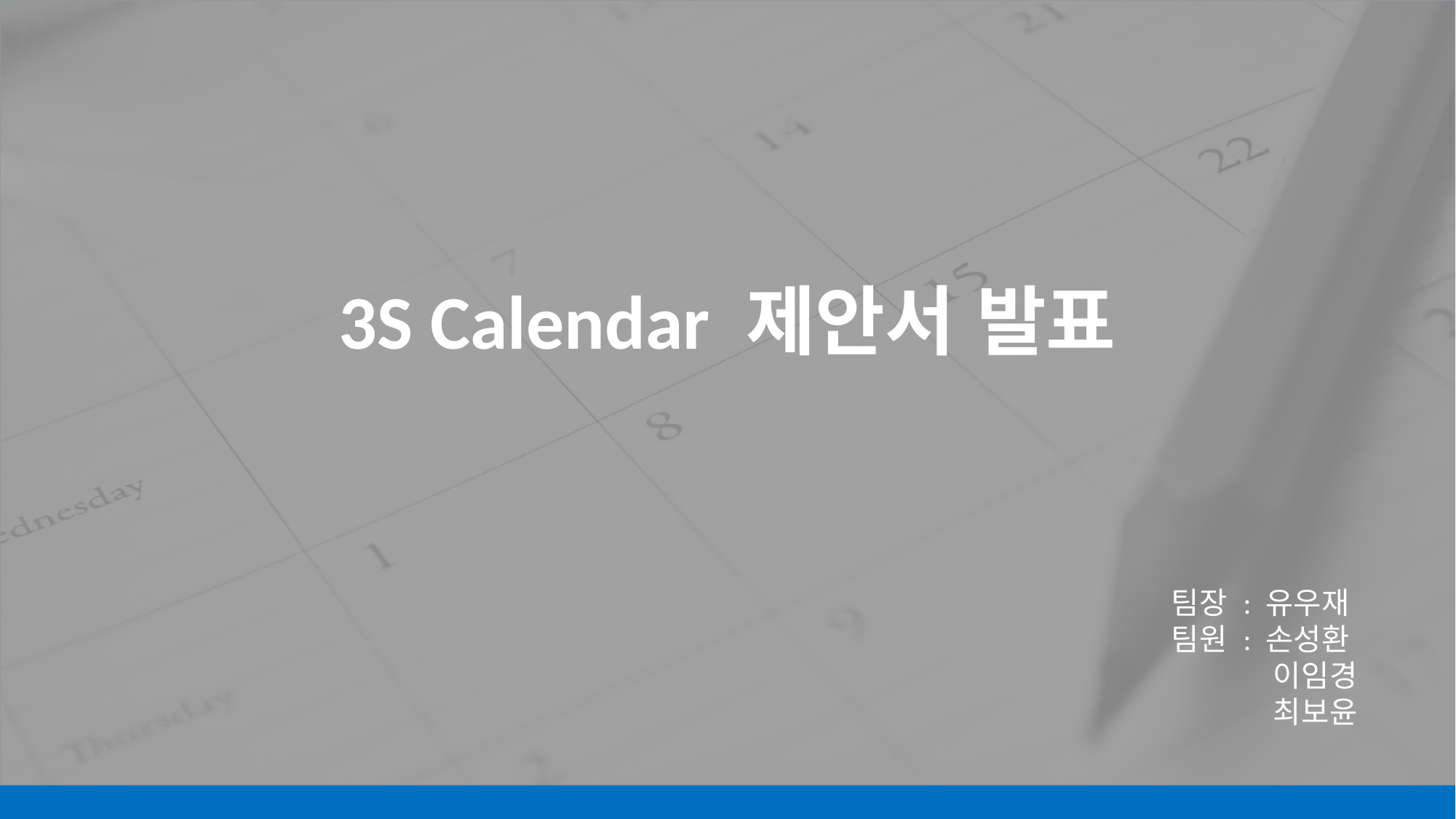

3S Calendar 제안서 발표
팀장 : 유우재
팀원 : 손성환
            이임경
            최보윤